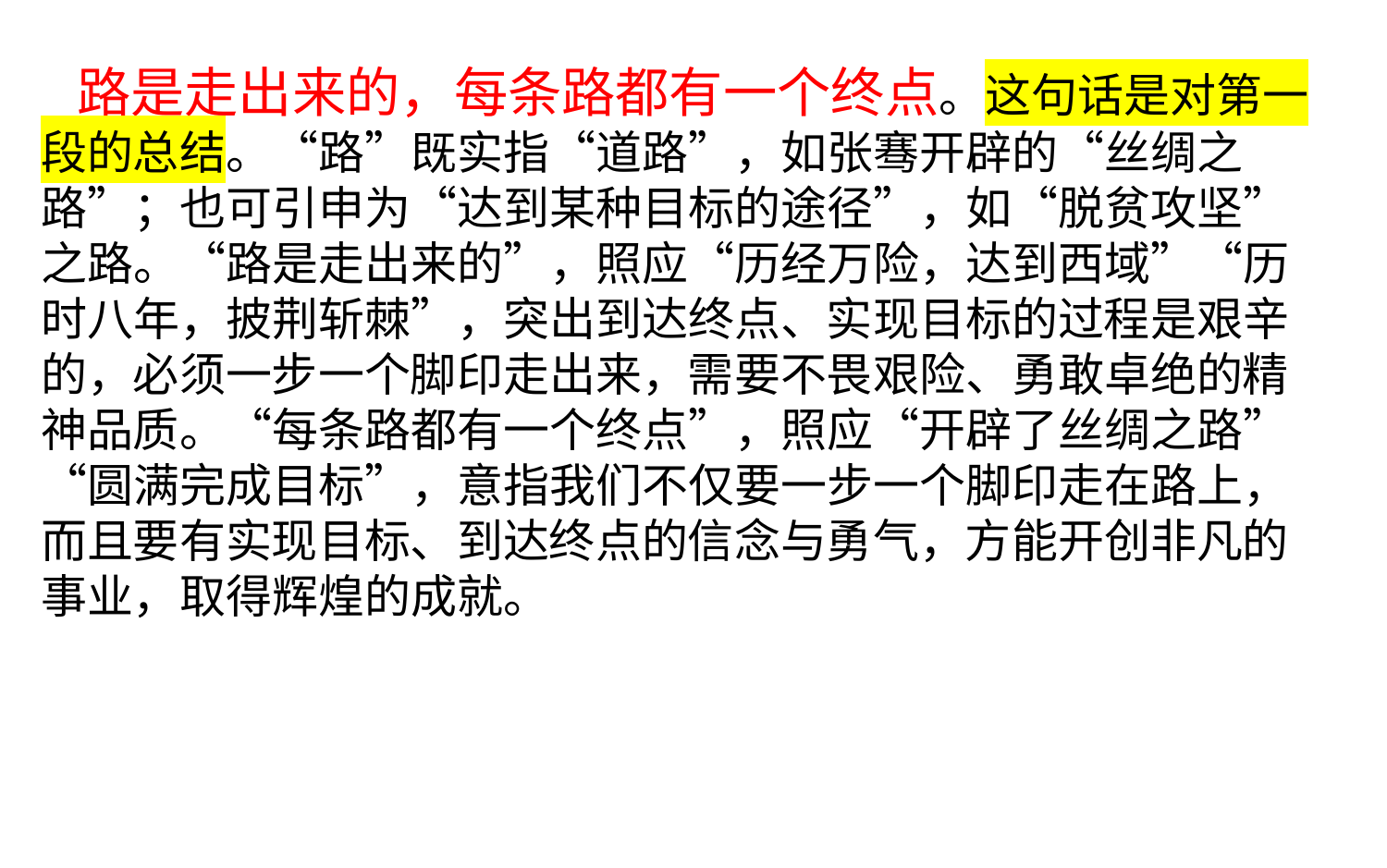

路是走出来的，每条路都有一个终点。这句话是对第一段的总结。“路”既实指“道路”，如张骞开辟的“丝绸之路”；也可引申为“达到某种目标的途径”，如“脱贫攻坚”之路。“路是走出来的”，照应“历经万险，达到西域”“历时八年，披荆斩棘”，突出到达终点、实现目标的过程是艰辛的，必须一步一个脚印走出来，需要不畏艰险、勇敢卓绝的精神品质。“每条路都有一个终点”，照应“开辟了丝绸之路”“圆满完成目标”，意指我们不仅要一步一个脚印走在路上，而且要有实现目标、到达终点的信念与勇气，方能开创非凡的事业，取得辉煌的成就。